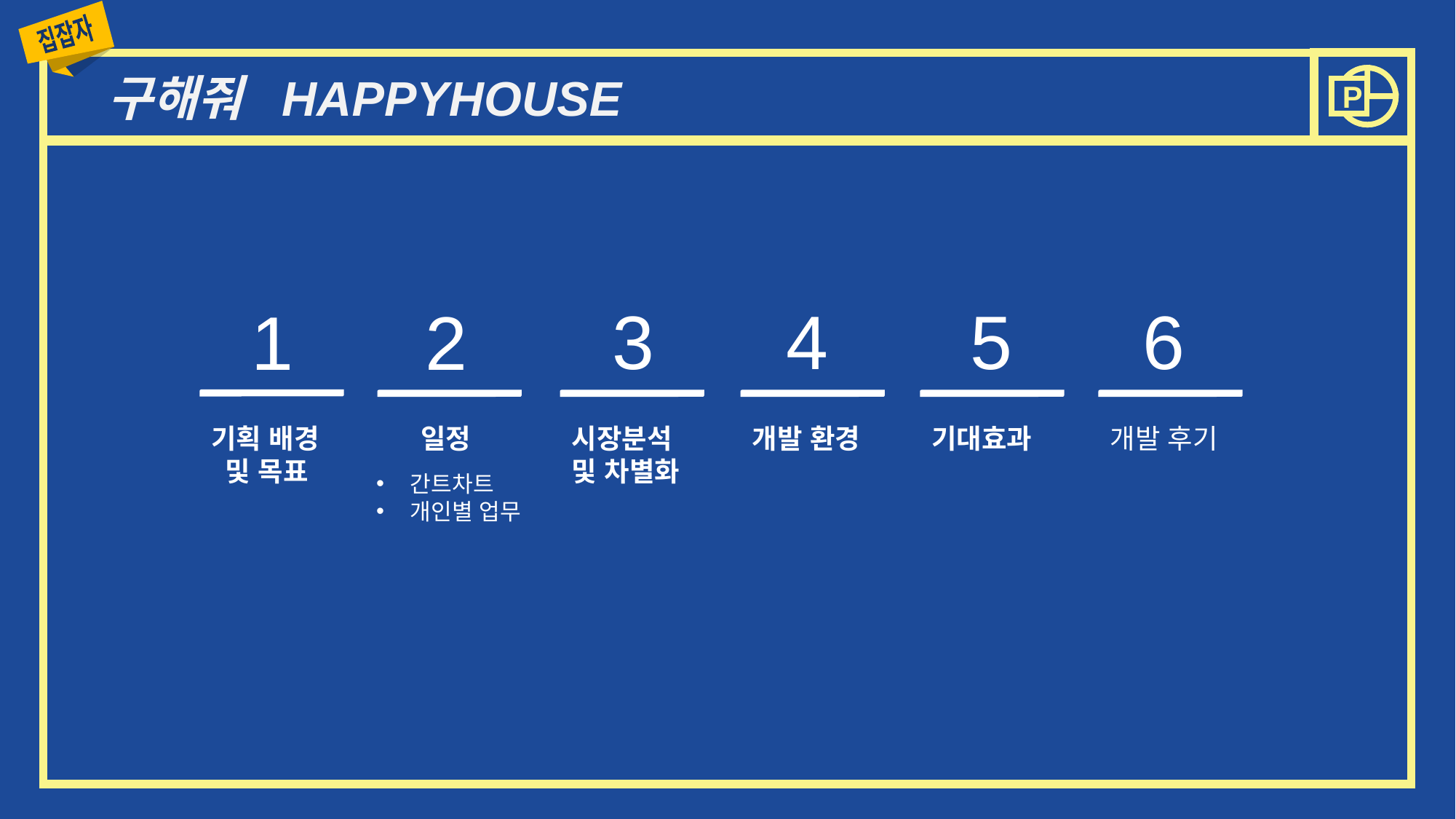

집잡자

구해줘  HAPPYHOUSE

P

5
6
3
4
1
2

기획 배경
 및 목표
일정
개발 후기
시장분석
및 차별화
개발 환경
기대효과
간트차트
개인별 업무